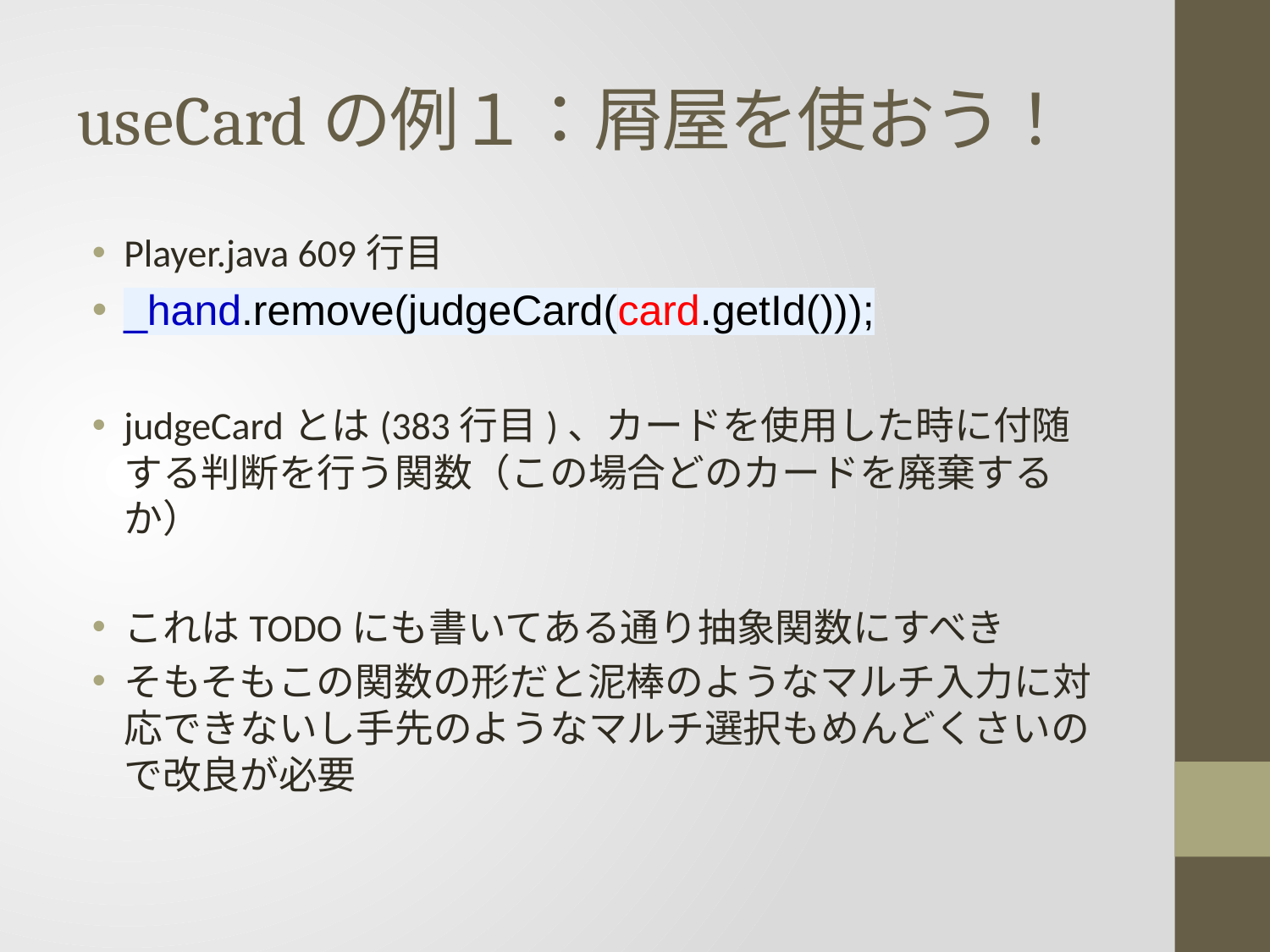

# useCardの例１：屑屋を使おう！
Player.java 609行目
_hand.remove(judgeCard(card.getId()));

judgeCardとは(383行目)、カードを使用した時に付随する判断を行う関数（この場合どのカードを廃棄するか）

これはTODOにも書いてある通り抽象関数にすべき
そもそもこの関数の形だと泥棒のようなマルチ入力に対応できないし手先のようなマルチ選択もめんどくさいので改良が必要